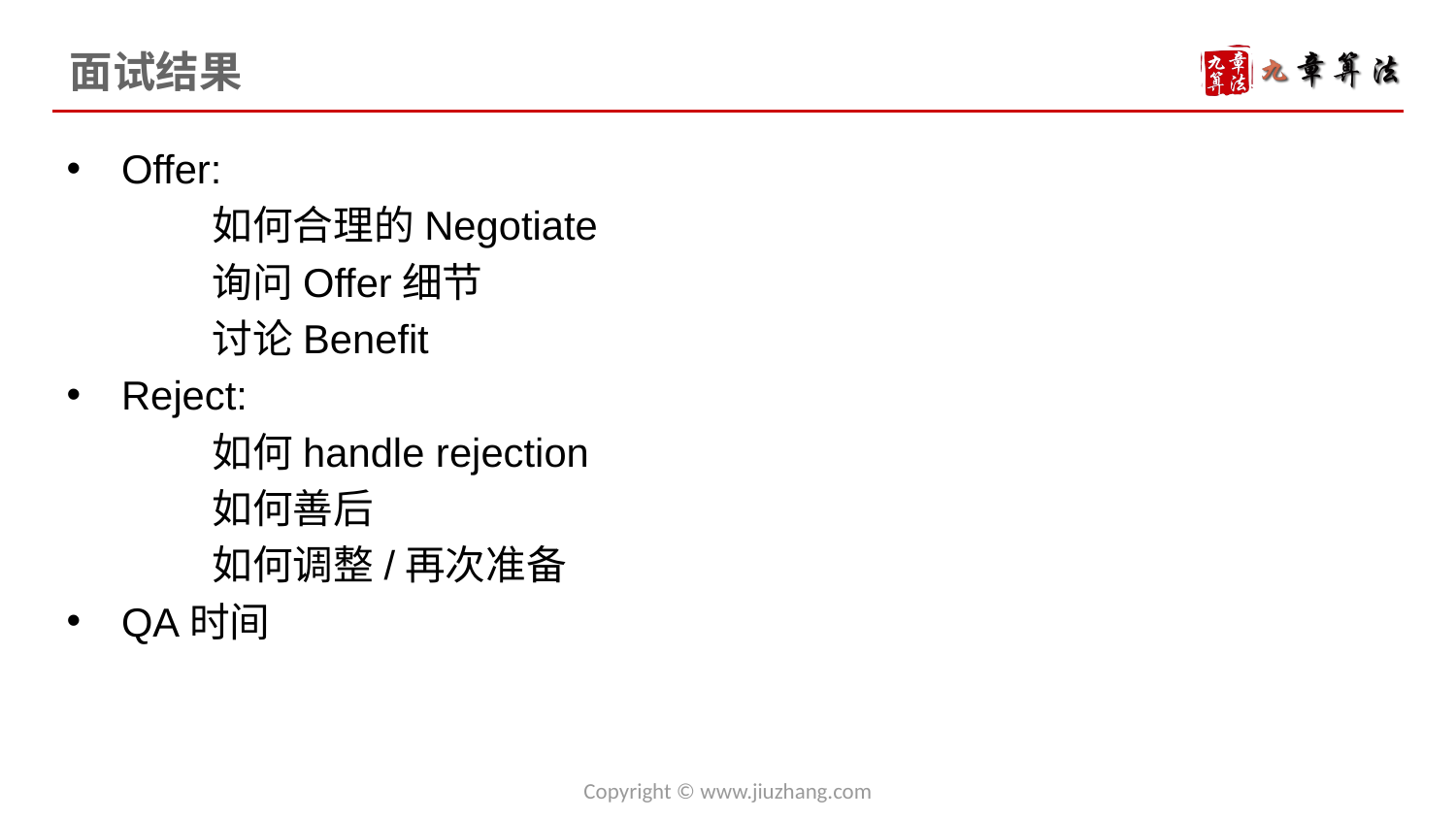

# 面试结果
Offer:
	如何合理的Negotiate
	询问Offer细节
	讨论Benefit
Reject:
	如何handle rejection
	如何善后
	如何调整/再次准备
QA时间